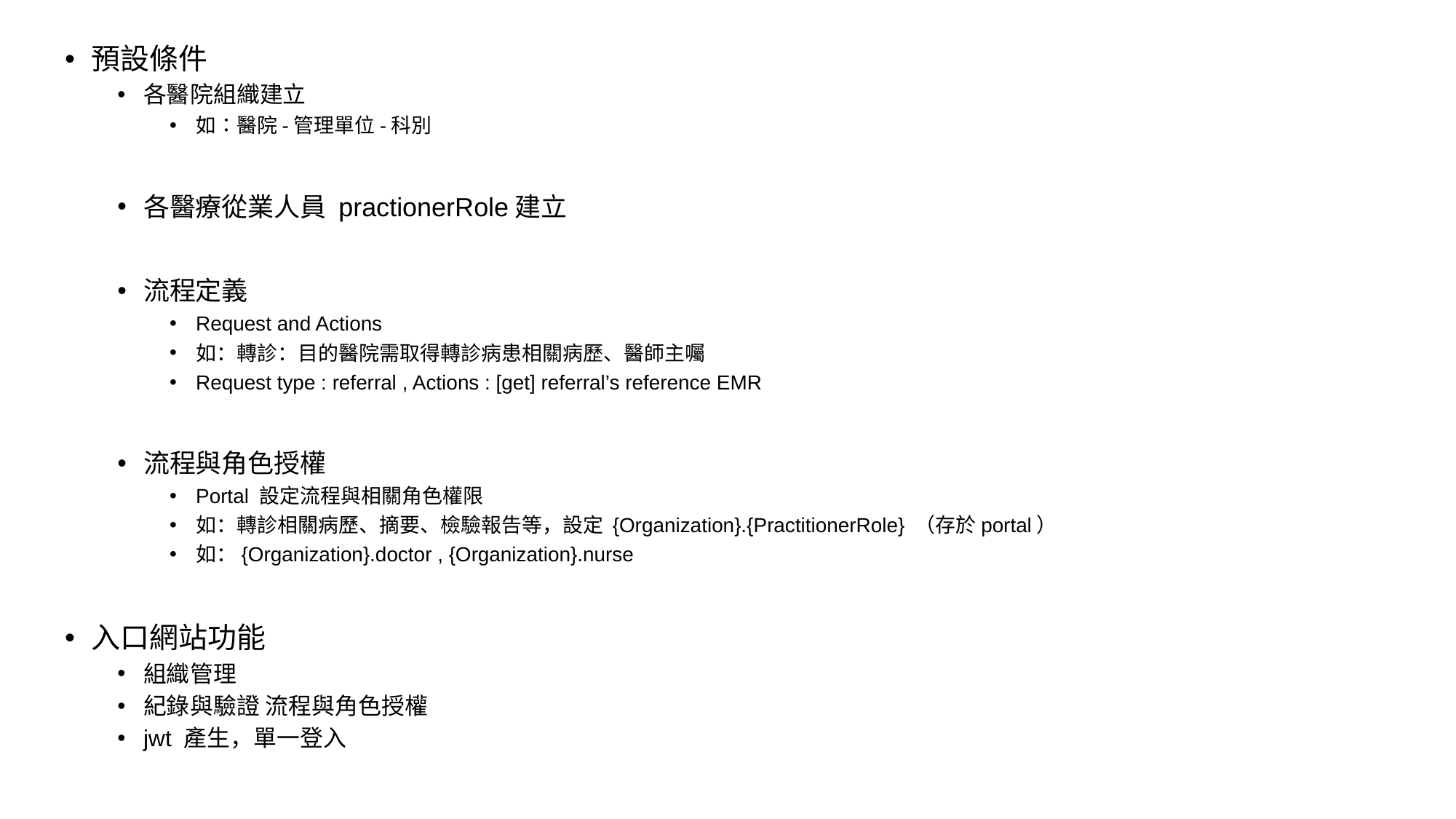

預設條件
各醫院組織建立
如：醫院-管理單位-科別

各醫療從業人員 practionerRole建立

流程定義
Request and Actions
如：轉診：目的醫院需取得轉診病患相關病歷、醫師主囑
Request type : referral , Actions : [get] referral’s reference EMR

流程與角色授權
Portal 設定流程與相關角色權限
如：轉診相關病歷、摘要、檢驗報告等，設定 {Organization}.{PractitionerRole} （存於portal）
如：{Organization}.doctor , {Organization}.nurse

入口網站功能
組織管理
紀錄與驗證 流程與角色授權
jwt 產生，單一登入